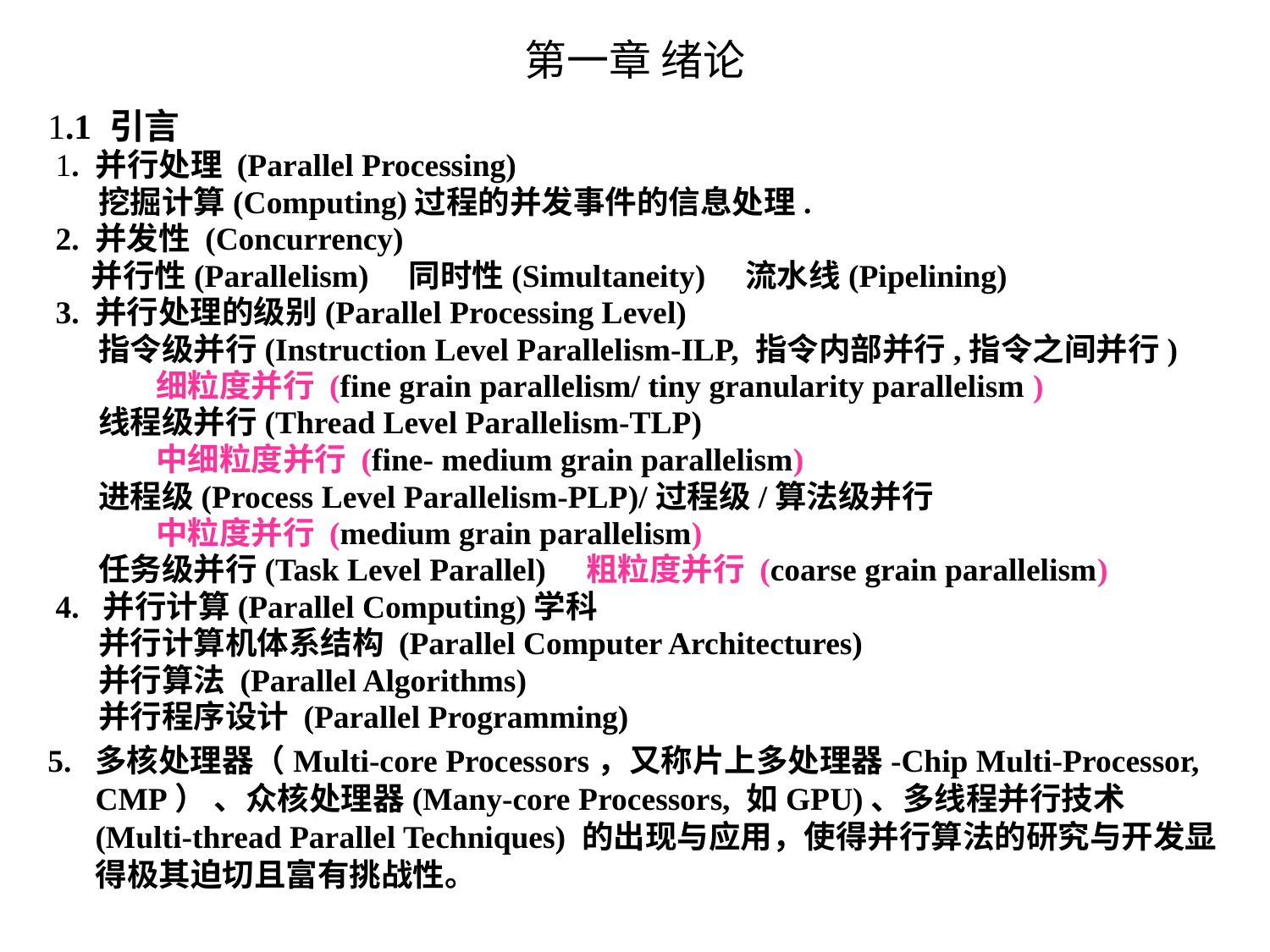

# 第一章 绪论
1.1 引言
 1. 并行处理 (Parallel Processing)
      挖掘计算(Computing)过程的并发事件的信息处理.
 2. 并发性 (Concurrency)
     并行性(Parallelism)    同时性(Simultaneity)    流水线(Pipelining)
 3. 并行处理的级别(Parallel Processing Level)
      指令级并行(Instruction Level Parallelism-ILP, 指令内部并行,指令之间并行)
              细粒度并行 (fine grain parallelism/ tiny granularity parallelism )
      线程级并行(Thread Level Parallelism-TLP)
              中细粒度并行 (fine- medium grain parallelism)
      进程级(Process Level Parallelism-PLP)/过程级/算法级并行
              中粒度并行 (medium grain parallelism)
      任务级并行(Task Level Parallel)    粗粒度并行 (coarse grain parallelism)
 4.  并行计算(Parallel Computing)学科
      并行计算机体系结构 (Parallel Computer Architectures)
      并行算法 (Parallel Algorithms)
      并行程序设计 (Parallel Programming)
5.  多核处理器（Multi-core Processors，又称片上多处理器-Chip Multi-Processor, CMP） 、众核处理器(Many-core Processors, 如GPU)、多线程并行技术(Multi-thread Parallel Techniques) 的出现与应用，使得并行算法的研究与开发显得极其迫切且富有挑战性。